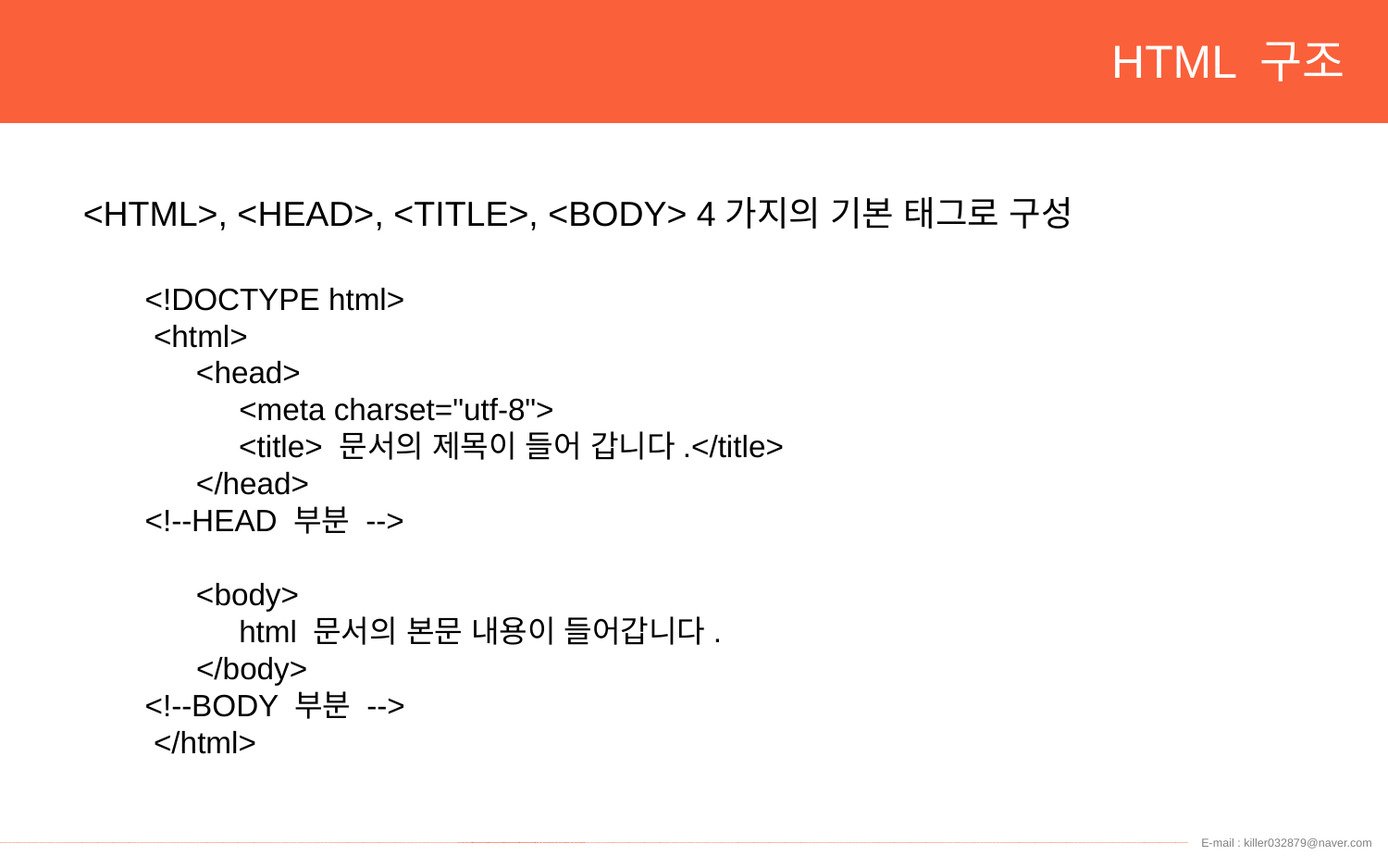

HTML 구조
<HTML>, <HEAD>, <TITLE>, <BODY> 4가지의 기본 태그로 구성
<!DOCTYPE html>
 <html> 
      <head>
           <meta charset="utf-8"> 
           <title> 문서의 제목이 들어 갑니다.</title>
      </head>
<!--HEAD 부분 -->
       
      <body>
           html 문서의 본문 내용이 들어갑니다.
      </body>
<!--BODY 부분 -->
 </html>